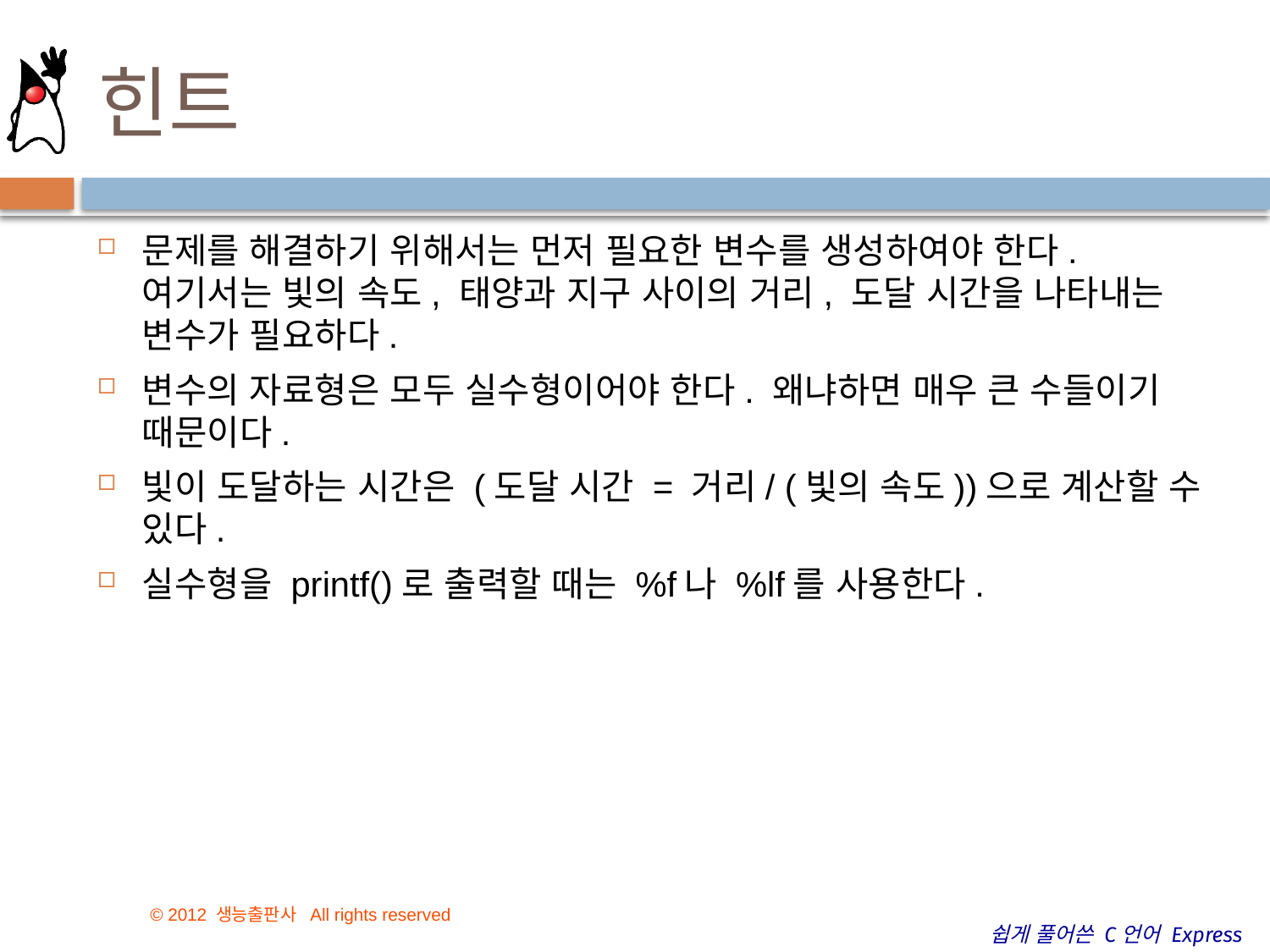

# 힌트
문제를 해결하기 위해서는 먼저 필요한 변수를 생성하여야 한다. 여기서는 빛의 속도, 태양과 지구 사이의 거리, 도달 시간을 나타내는 변수가 필요하다.
변수의 자료형은 모두 실수형이어야 한다. 왜냐하면 매우 큰 수들이기 때문이다.
빛이 도달하는 시간은 (도달 시간 = 거리/ (빛의 속도))으로 계산할 수 있다.
실수형을 printf()로 출력할 때는 %f나 %lf를 사용한다.